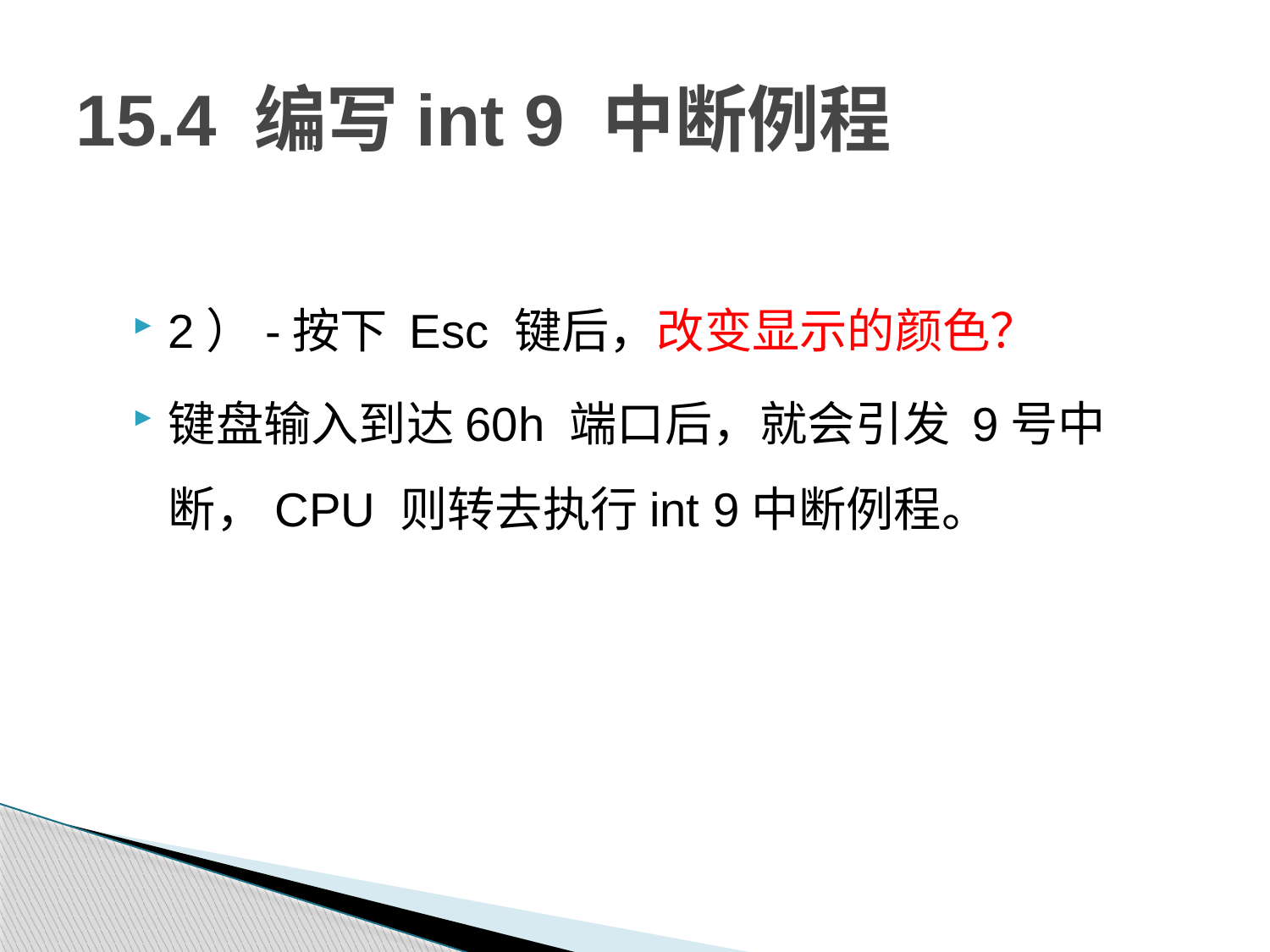

# 15.4 编写int 9 中断例程
2）-按下 Esc 键后，改变显示的颜色？
键盘输入到达60h 端口后，就会引发 9号中断，CPU 则转去执行int 9中断例程。